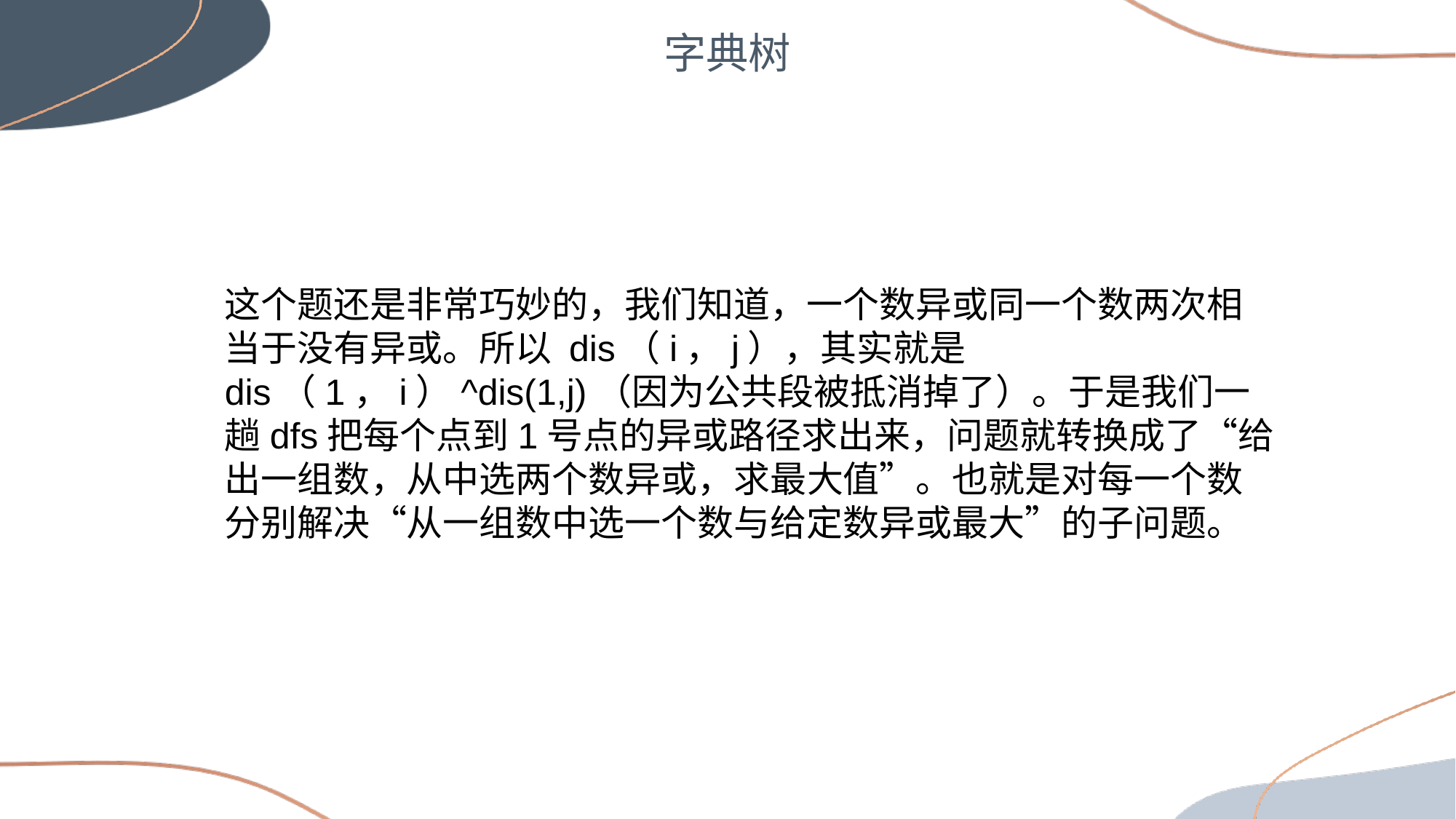

字典树
这个题还是非常巧妙的，我们知道，一个数异或同一个数两次相当于没有异或。所以 dis（i，j），其实就是 dis（1，i）^dis(1,j)（因为公共段被抵消掉了）。于是我们一趟dfs把每个点到1号点的异或路径求出来，问题就转换成了“给出一组数，从中选两个数异或，求最大值”。也就是对每一个数分别解决“从一组数中选一个数与给定数异或最大”的子问题。